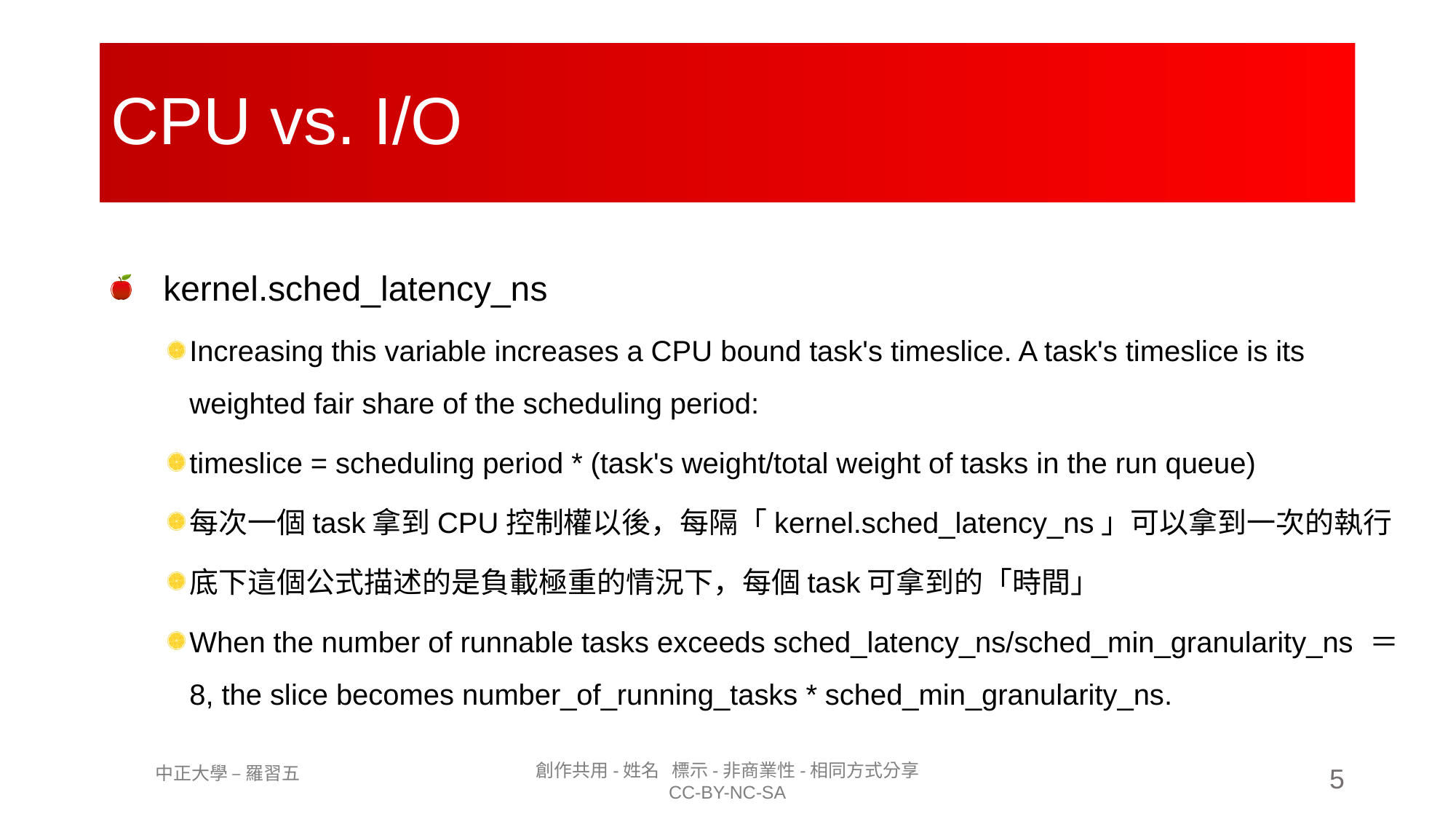

# CPU vs. I/O
kernel.sched_latency_ns
Increasing this variable increases a CPU bound task's timeslice. A task's timeslice is its weighted fair share of the scheduling period:
timeslice = scheduling period * (task's weight/total weight of tasks in the run queue)
每次一個task拿到CPU控制權以後，每隔「kernel.sched_latency_ns」可以拿到一次的執行
底下這個公式描述的是負載極重的情況下，每個task可拿到的「時間」
When the number of runnable tasks exceeds sched_latency_ns/sched_min_granularity_ns ＝ 8, the slice becomes number_of_running_tasks * sched_min_granularity_ns.